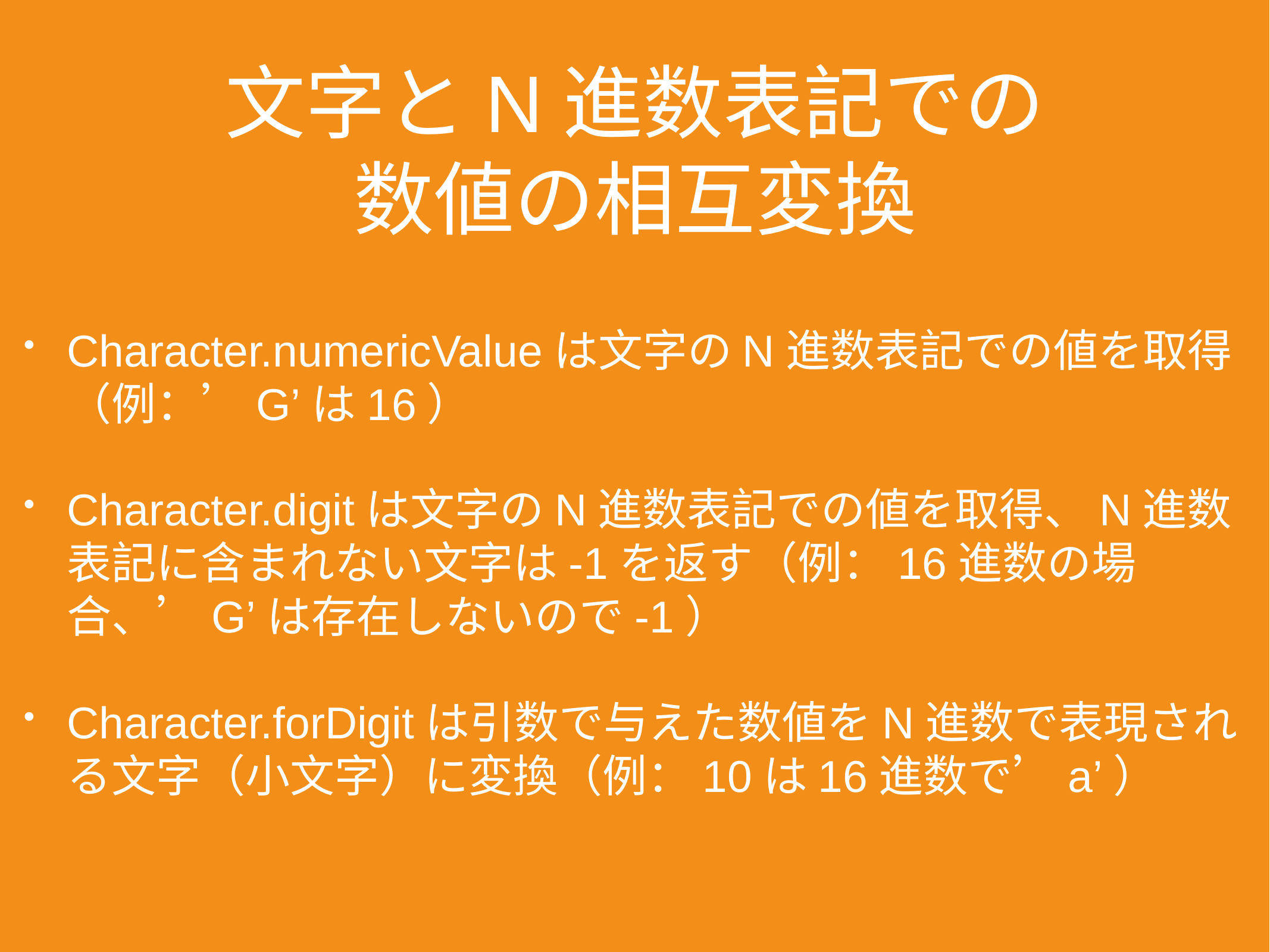

# 文字とN進数表記での
数値の相互変換
Character.numericValueは文字のN進数表記での値を取得（例：’G’は16）
Character.digitは文字のN進数表記での値を取得、N進数表記に含まれない文字は-1を返す（例：16進数の場合、’G’は存在しないので-1）
Character.forDigitは引数で与えた数値をN進数で表現される文字（小文字）に変換（例：10は16進数で’a’）